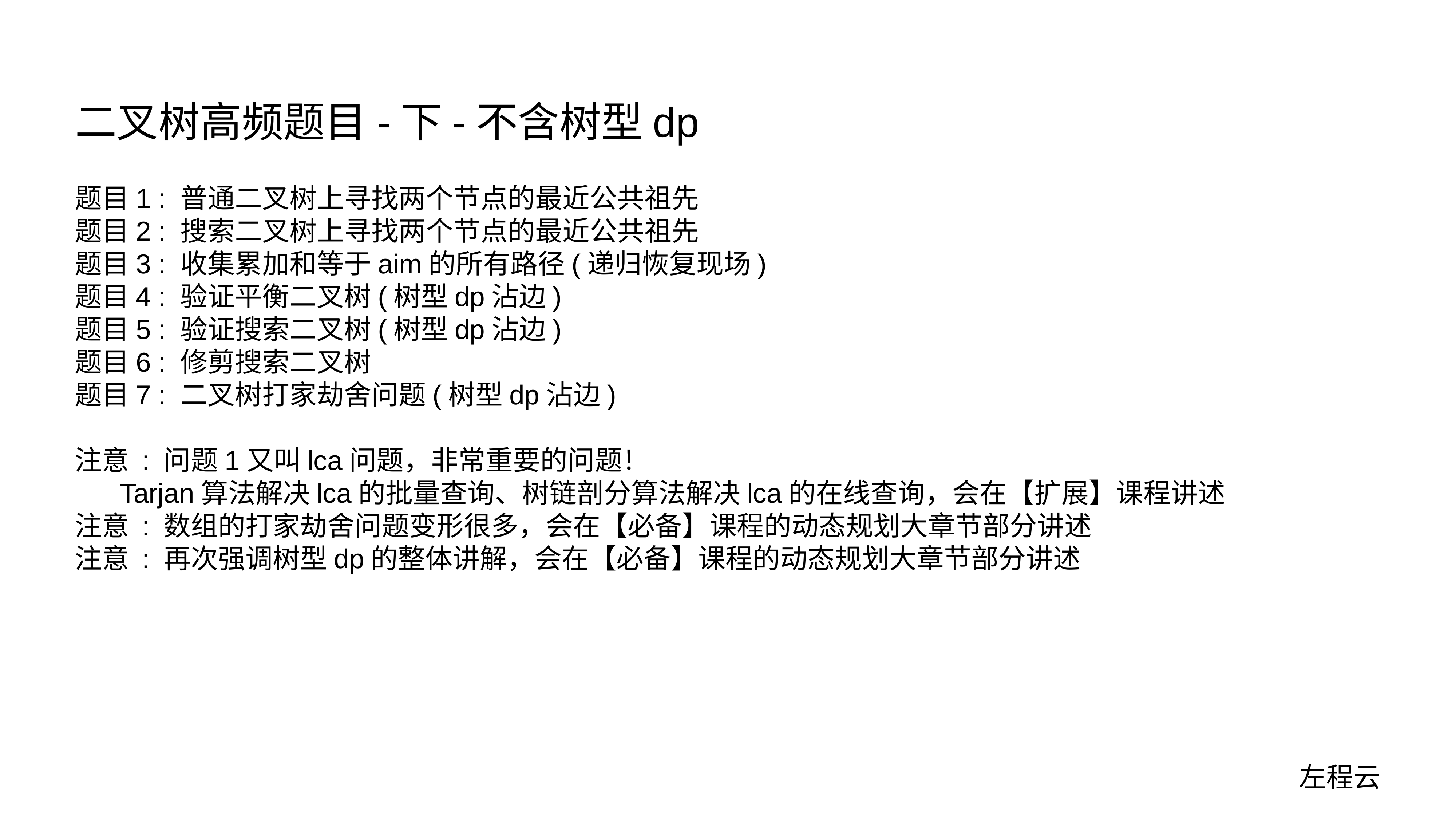

# 二叉树高频题目-下-不含树型dp
题目1 : 普通二叉树上寻找两个节点的最近公共祖先
题目2 : 搜索二叉树上寻找两个节点的最近公共祖先
题目3 : 收集累加和等于aim的所有路径(递归恢复现场)
题目4 : 验证平衡二叉树(树型dp沾边)
题目5 : 验证搜索二叉树(树型dp沾边)
题目6 : 修剪搜索二叉树
题目7 : 二叉树打家劫舍问题(树型dp沾边)

注意 : 问题1又叫lca问题，非常重要的问题！
      Tarjan算法解决lca的批量查询、树链剖分算法解决lca的在线查询，会在【扩展】课程讲述
注意 : 数组的打家劫舍问题变形很多，会在【必备】课程的动态规划大章节部分讲述
注意 : 再次强调树型dp的整体讲解，会在【必备】课程的动态规划大章节部分讲述
左程云